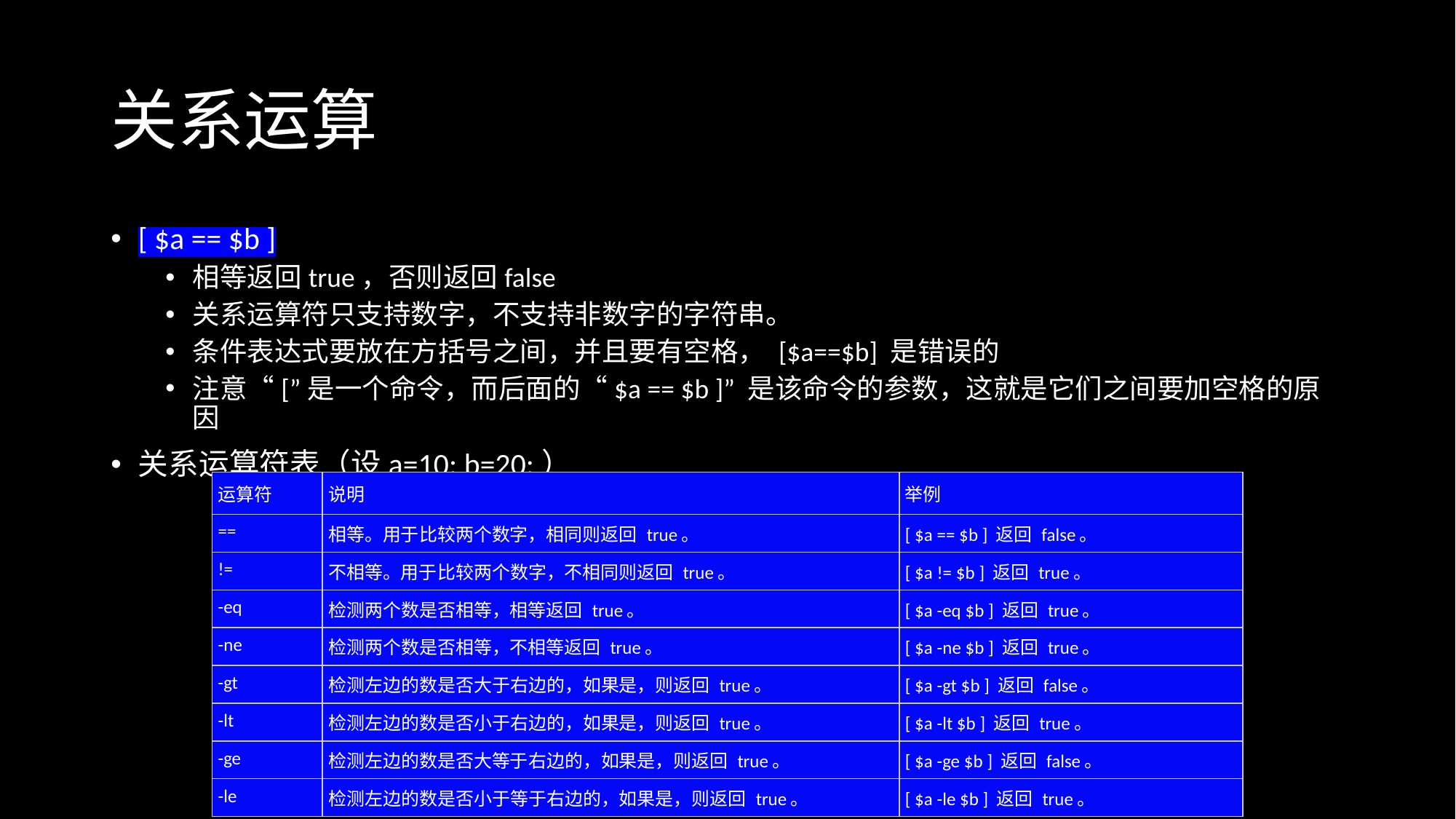

# 关系运算
[ $a == $b ]
相等返回true，否则返回false
关系运算符只支持数字，不支持非数字的字符串。
条件表达式要放在方括号之间，并且要有空格， [$a==$b] 是错误的
注意“[”是一个命令，而后面的“$a == $b ]” 是该命令的参数，这就是它们之间要加空格的原因
关系运算符表（设a=10; b=20;）
| 运算符 | 说明 | 举例 |
| --- | --- | --- |
| == | 相等。用于比较两个数字，相同则返回 true。 | [ $a == $b ] 返回 false。 |
| != | 不相等。用于比较两个数字，不相同则返回 true。 | [ $a != $b ] 返回 true。 |
| -eq | 检测两个数是否相等，相等返回 true。 | [ $a -eq $b ] 返回 true。 |
| -ne | 检测两个数是否相等，不相等返回 true。 | [ $a -ne $b ] 返回 true。 |
| -gt | 检测左边的数是否大于右边的，如果是，则返回 true。 | [ $a -gt $b ] 返回 false。 |
| -lt | 检测左边的数是否小于右边的，如果是，则返回 true。 | [ $a -lt $b ] 返回 true。 |
| -ge | 检测左边的数是否大等于右边的，如果是，则返回 true。 | [ $a -ge $b ] 返回 false。 |
| -le | 检测左边的数是否小于等于右边的，如果是，则返回 true。 | [ $a -le $b ] 返回 true。 |